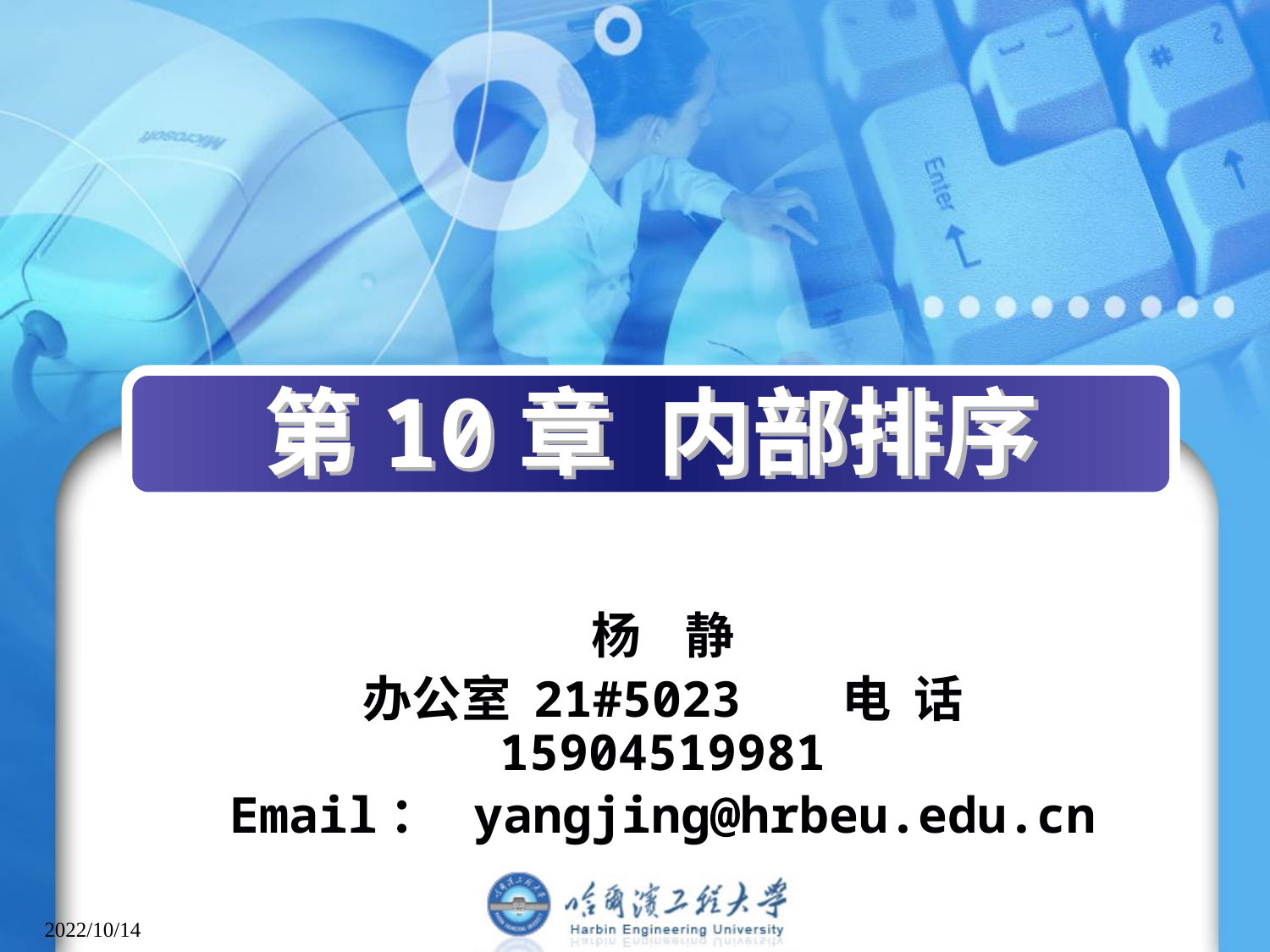

# 第10章  内部排序
杨    静
办公室 21#5023   电  话 15904519981
Email：  yangjing@hrbeu.edu.cn
2022/10/14